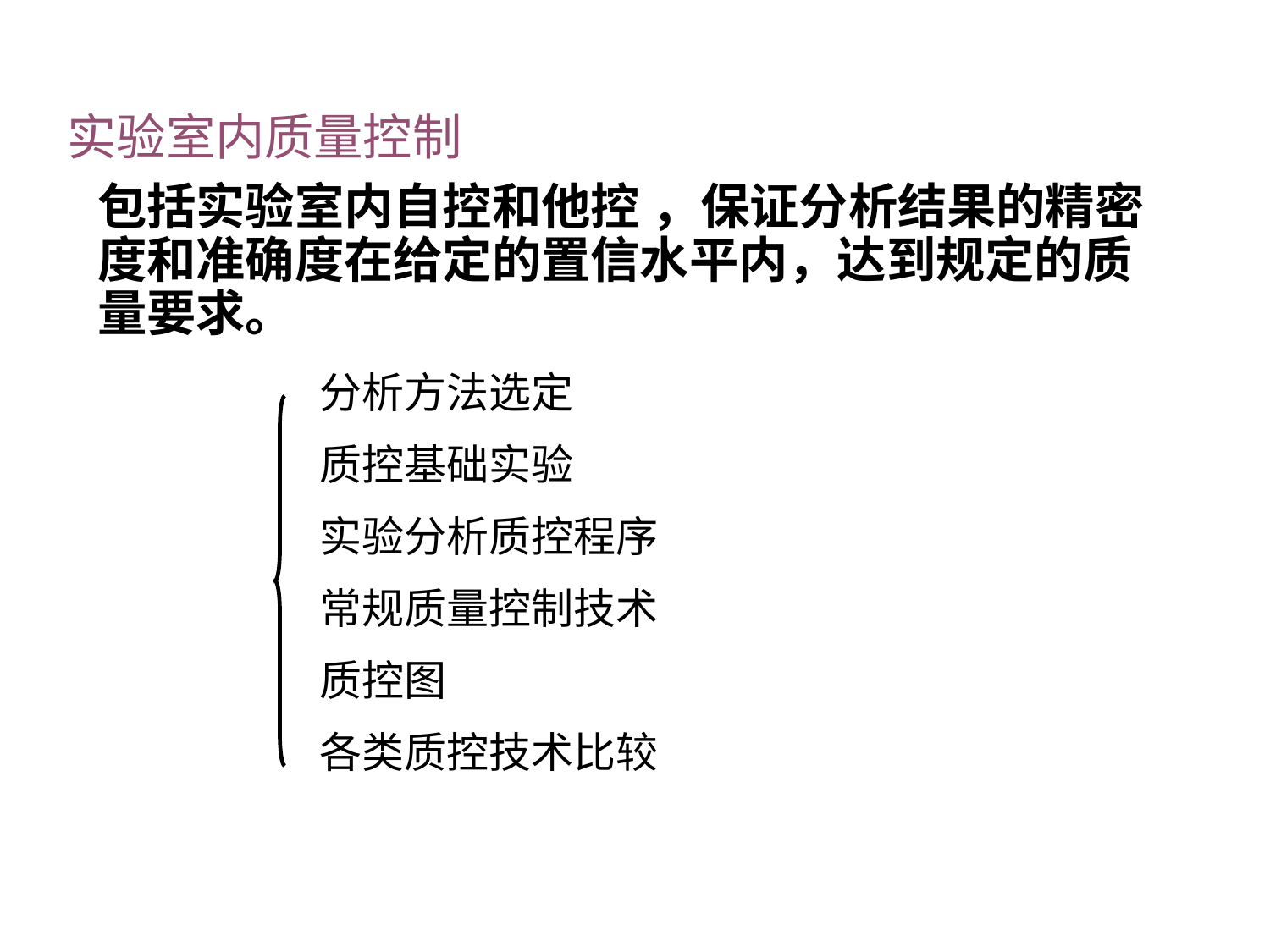

实验室内质量控制
包括实验室内自控和他控 ，保证分析结果的精密度和准确度在给定的置信水平内，达到规定的质量要求。
分析方法选定
质控基础实验
实验分析质控程序
常规质量控制技术
质控图
各类质控技术比较